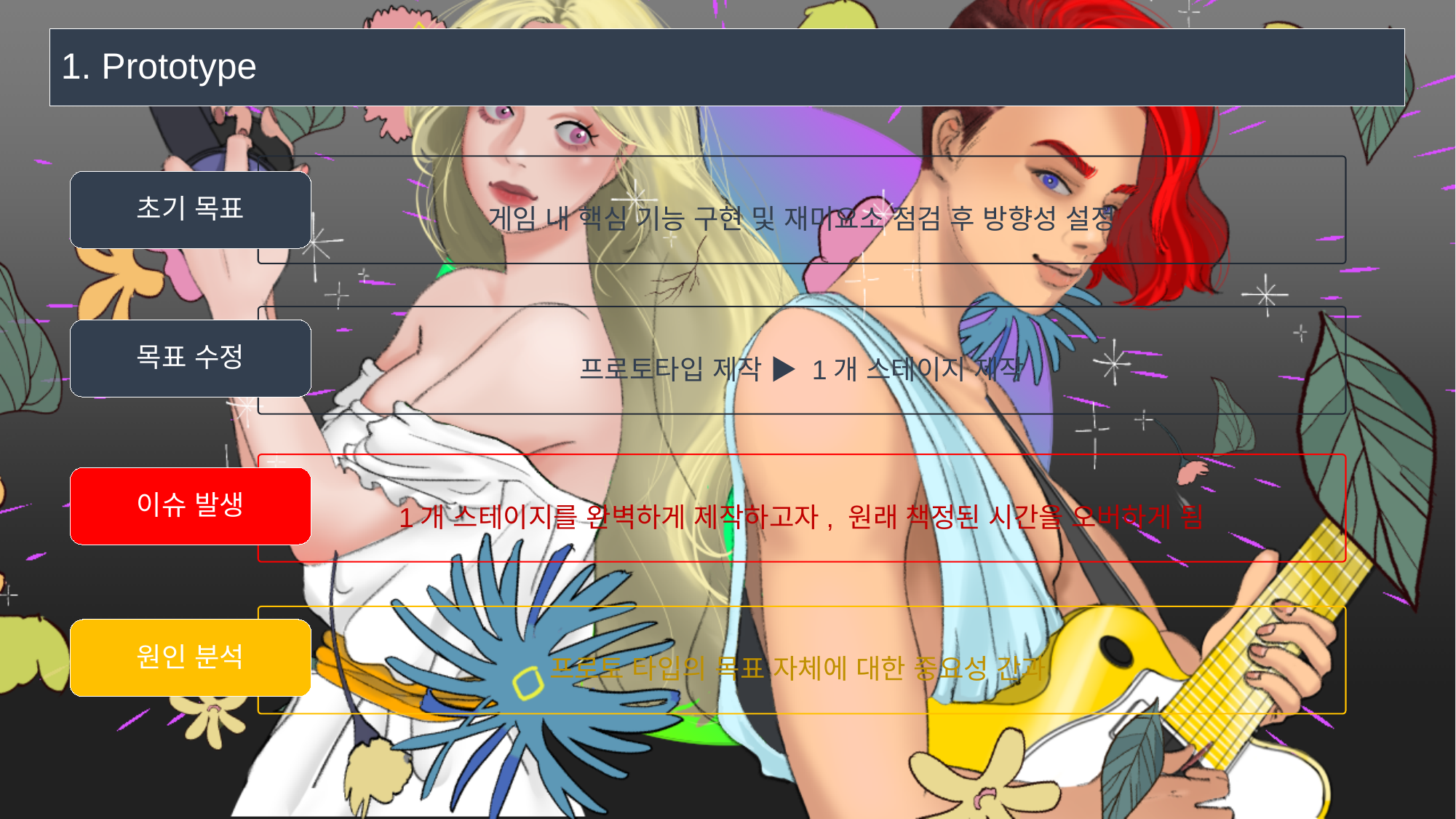

# 1. Prototype

게임 내 핵심 기능 구현 및 재미요소 점검 후 방향성 설정
초기 목표
프로토타입 제작 ▶ 1개 스테이지 제작
목표 수정
1개 스테이지를 완벽하게 제작하고자, 원래 책정된 시간을 오버하게 됨
이슈 발생
프로토 타입의 목표 자체에 대한 중요성 간과
원인 분석